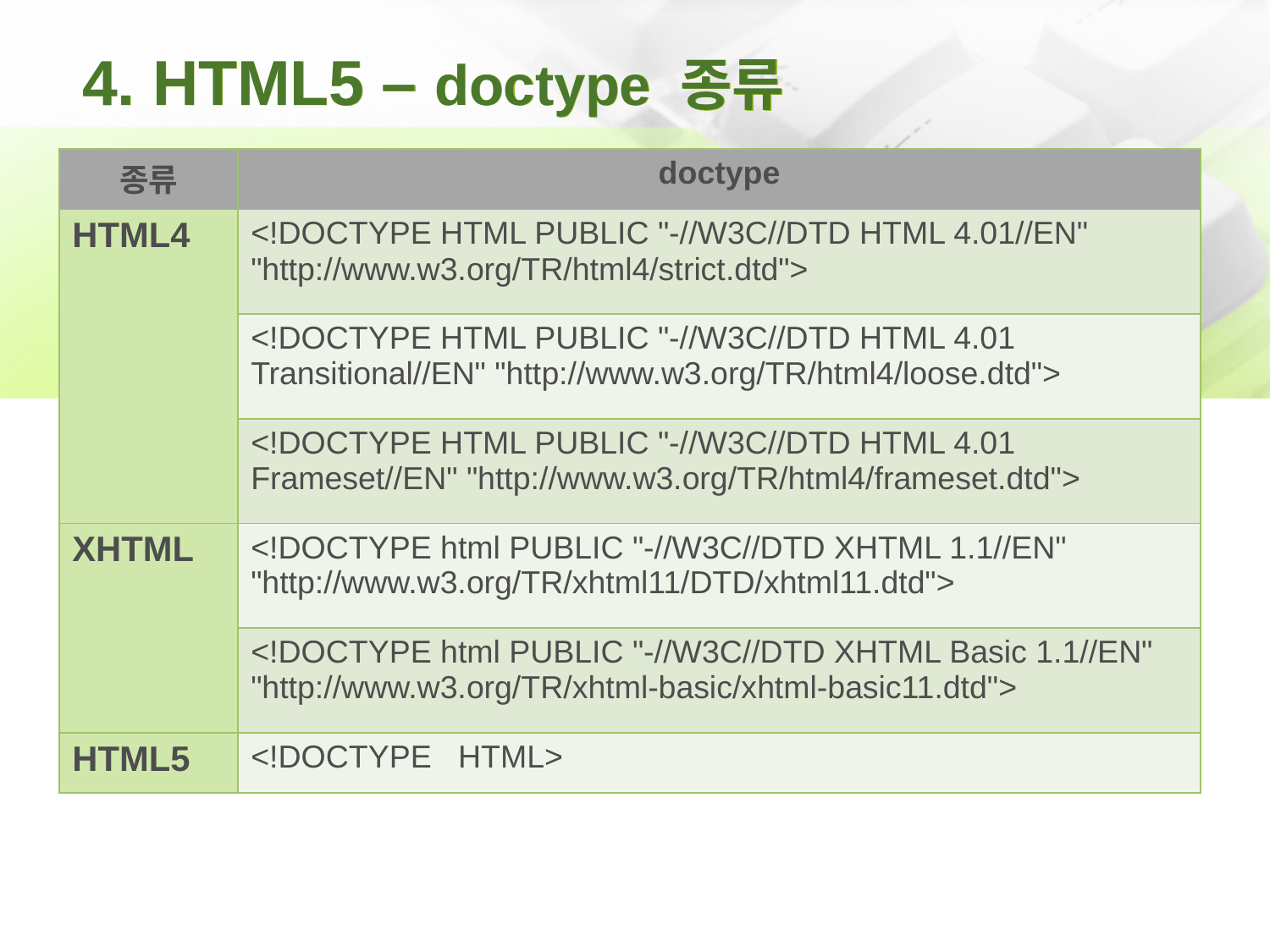

# 4. HTML5 – doctype 종류
| 종류 | doctype |
| --- | --- |
| HTML4 | <!DOCTYPE HTML PUBLIC "-//W3C//DTD HTML 4.01//EN" "http://www.w3.org/TR/html4/strict.dtd"> |
|  | <!DOCTYPE HTML PUBLIC "-//W3C//DTD HTML 4.01 Transitional//EN" "http://www.w3.org/TR/html4/loose.dtd"> |
|  | <!DOCTYPE HTML PUBLIC "-//W3C//DTD HTML 4.01 Frameset//EN" "http://www.w3.org/TR/html4/frameset.dtd"> |
| XHTML | <!DOCTYPE html PUBLIC "-//W3C//DTD XHTML 1.1//EN" "http://www.w3.org/TR/xhtml11/DTD/xhtml11.dtd"> |
|  | <!DOCTYPE html PUBLIC "-//W3C//DTD XHTML Basic 1.1//EN" "http://www.w3.org/TR/xhtml-basic/xhtml-basic11.dtd"> |
| HTML5 | <!DOCTYPE HTML> |